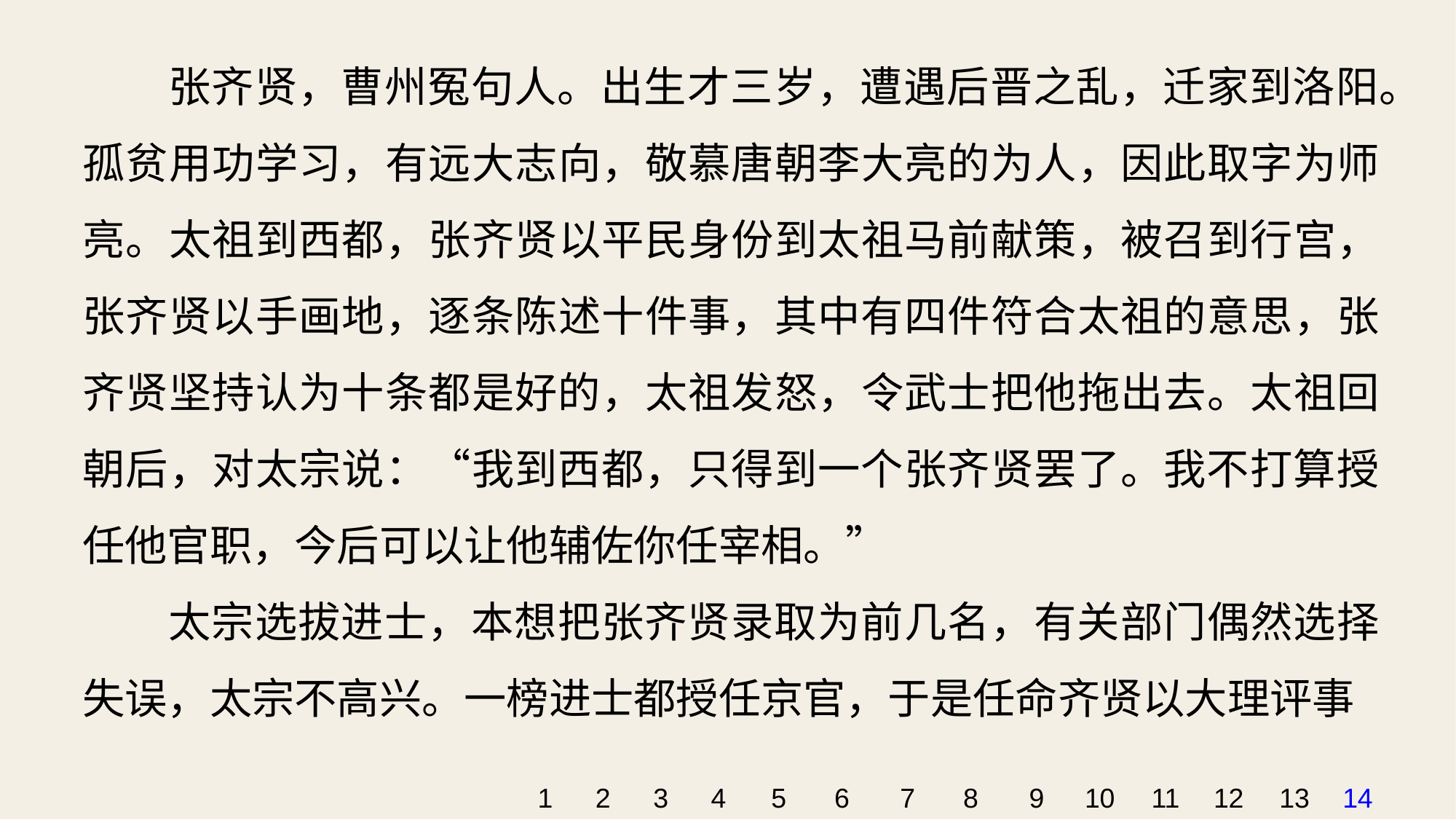

张齐贤，曹州冤句人。出生才三岁，遭遇后晋之乱，迁家到洛阳。孤贫用功学习，有远大志向，敬慕唐朝李大亮的为人，因此取字为师亮。太祖到西都，张齐贤以平民身份到太祖马前献策，被召到行宫，张齐贤以手画地，逐条陈述十件事，其中有四件符合太祖的意思，张齐贤坚持认为十条都是好的，太祖发怒，令武士把他拖出去。太祖回朝后，对太宗说：“我到西都，只得到一个张齐贤罢了。我不打算授任他官职，今后可以让他辅佐你任宰相。”
太宗选拔进士，本想把张齐贤录取为前几名，有关部门偶然选择失误，太宗不高兴。一榜进士都授任京官，于是任命齐贤以大理评事
1
2
3
4
5
6
7
8
9
10
11
12
13
14